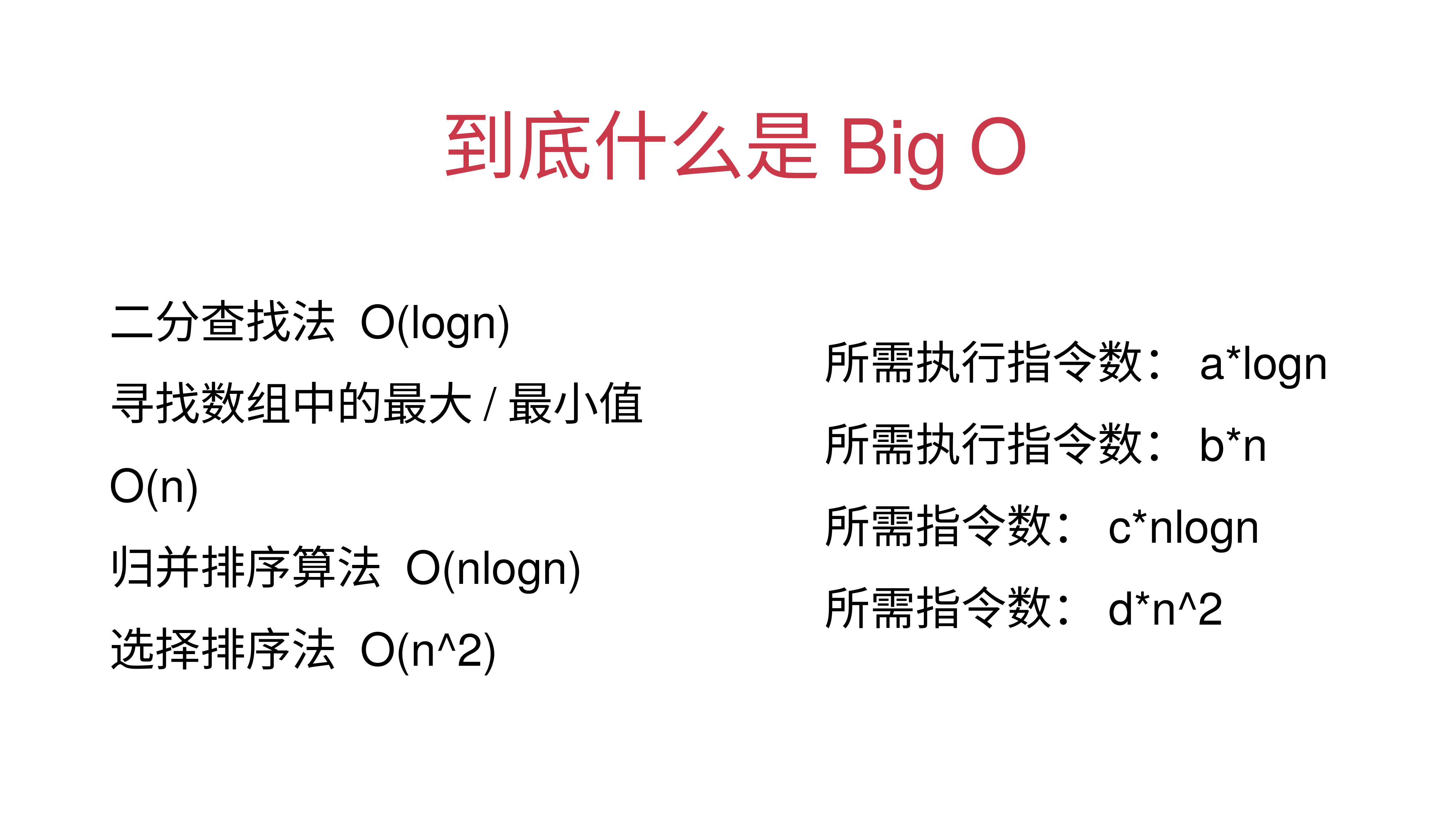

# 到底什么是Big O
二分查找法 O(logn)
寻找数组中的最大/最小值 O(n)
归并排序算法 O(nlogn)
选择排序法 O(n^2)
所需执行指令数：a*logn
所需执行指令数：b*n
所需指令数：c*nlogn
所需指令数：d*n^2